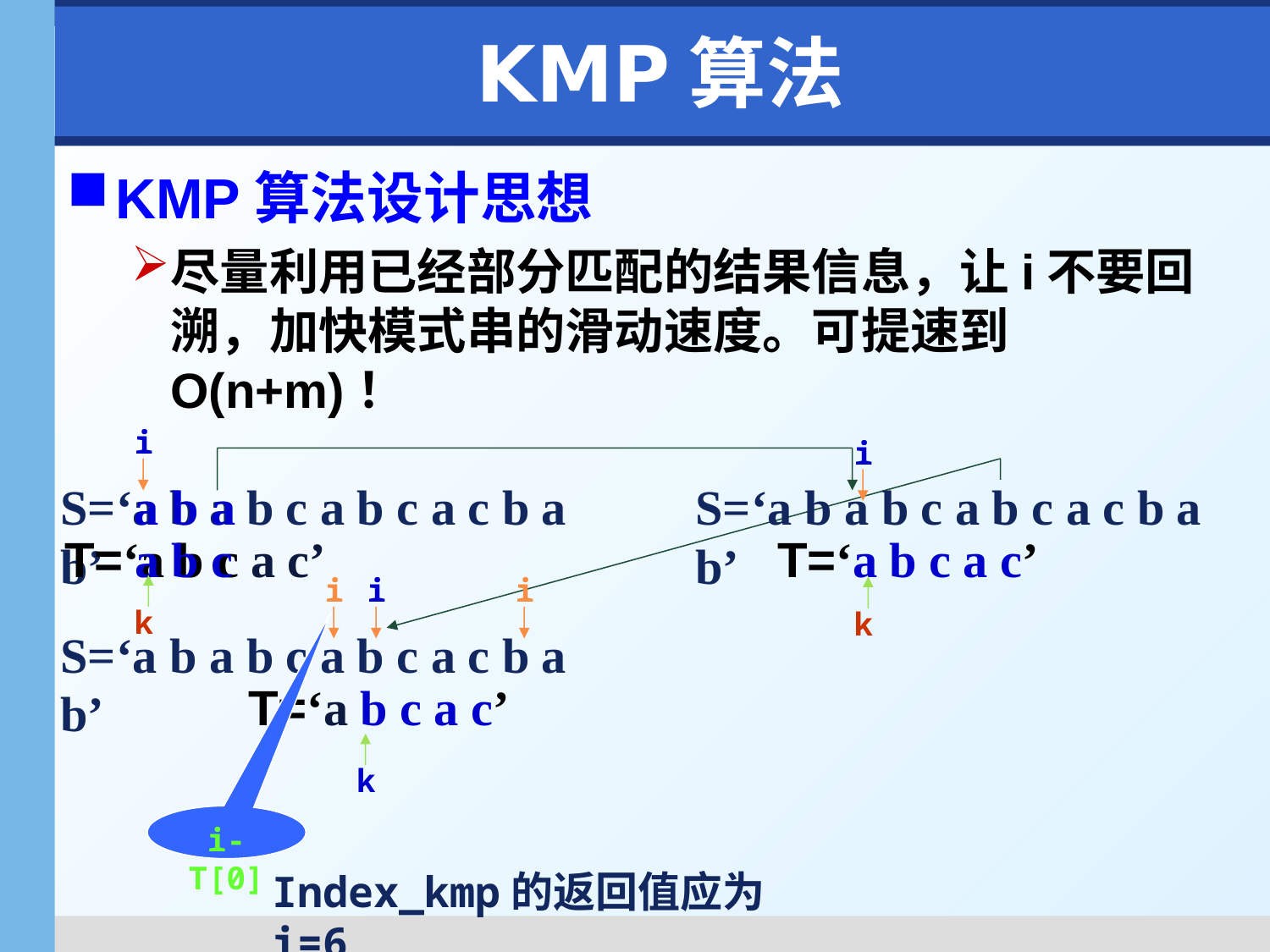

# KMP算法
KMP算法设计思想
尽量利用已经部分匹配的结果信息，让i不要回溯，加快模式串的滑动速度。可提速到O(n+m)！

i

i

S=‘a b a b c a b c a c b a b’
 a b a
S=‘a b a b c a b c a c b a b’
T=‘a b c a c’
a b c
T=‘a b c a c’
i

i

i

k

k
S=‘a b a b c a b c a c b a b’
T=‘a b c a c’

k
i-T[0]
Index_kmp的返回值应为i=6